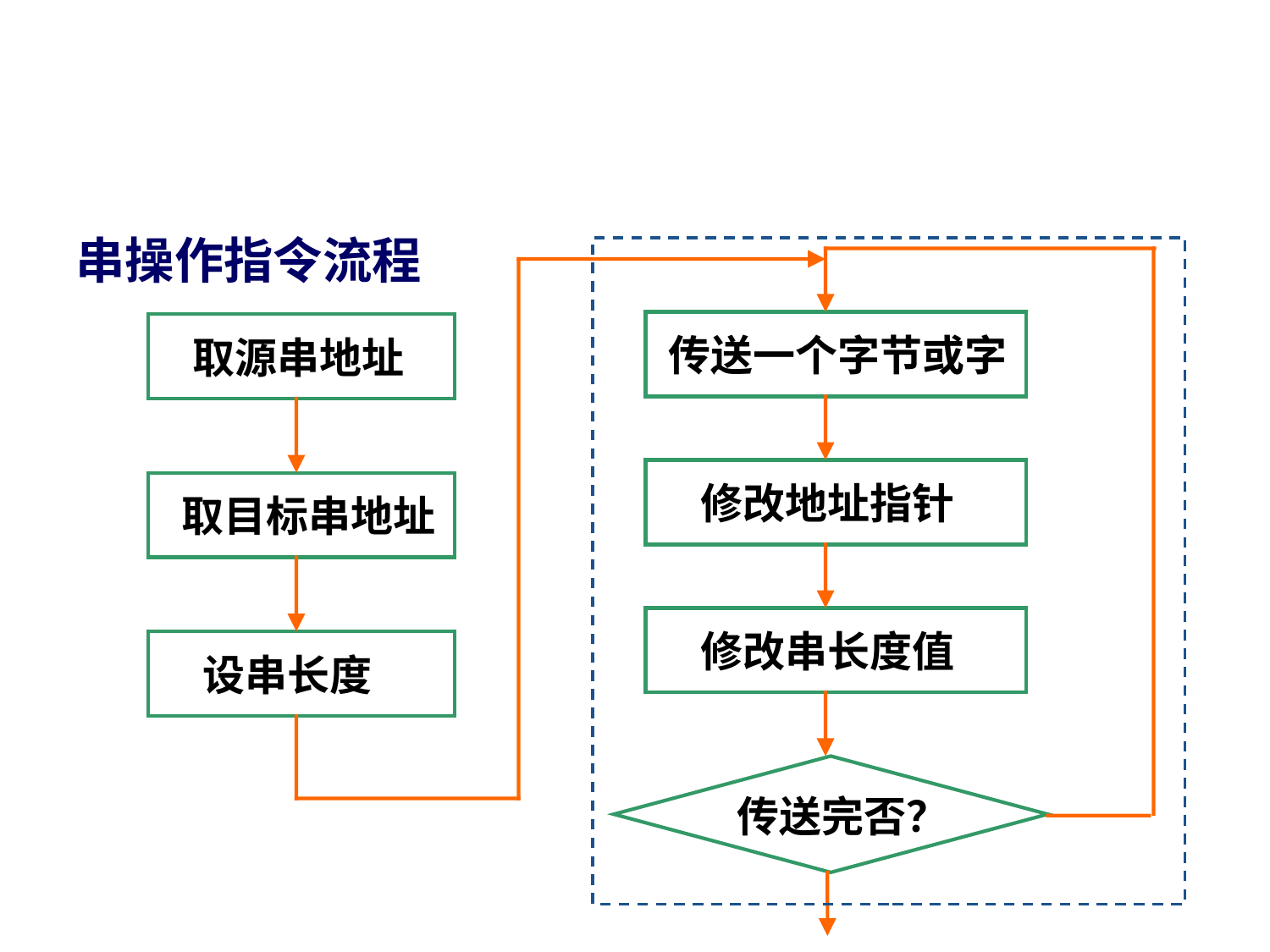

#
串操作指令流程

传送一个字节或字
取源串地址

修改地址指针

取目标串地址

修改串长度值

设串长度

传送完否？